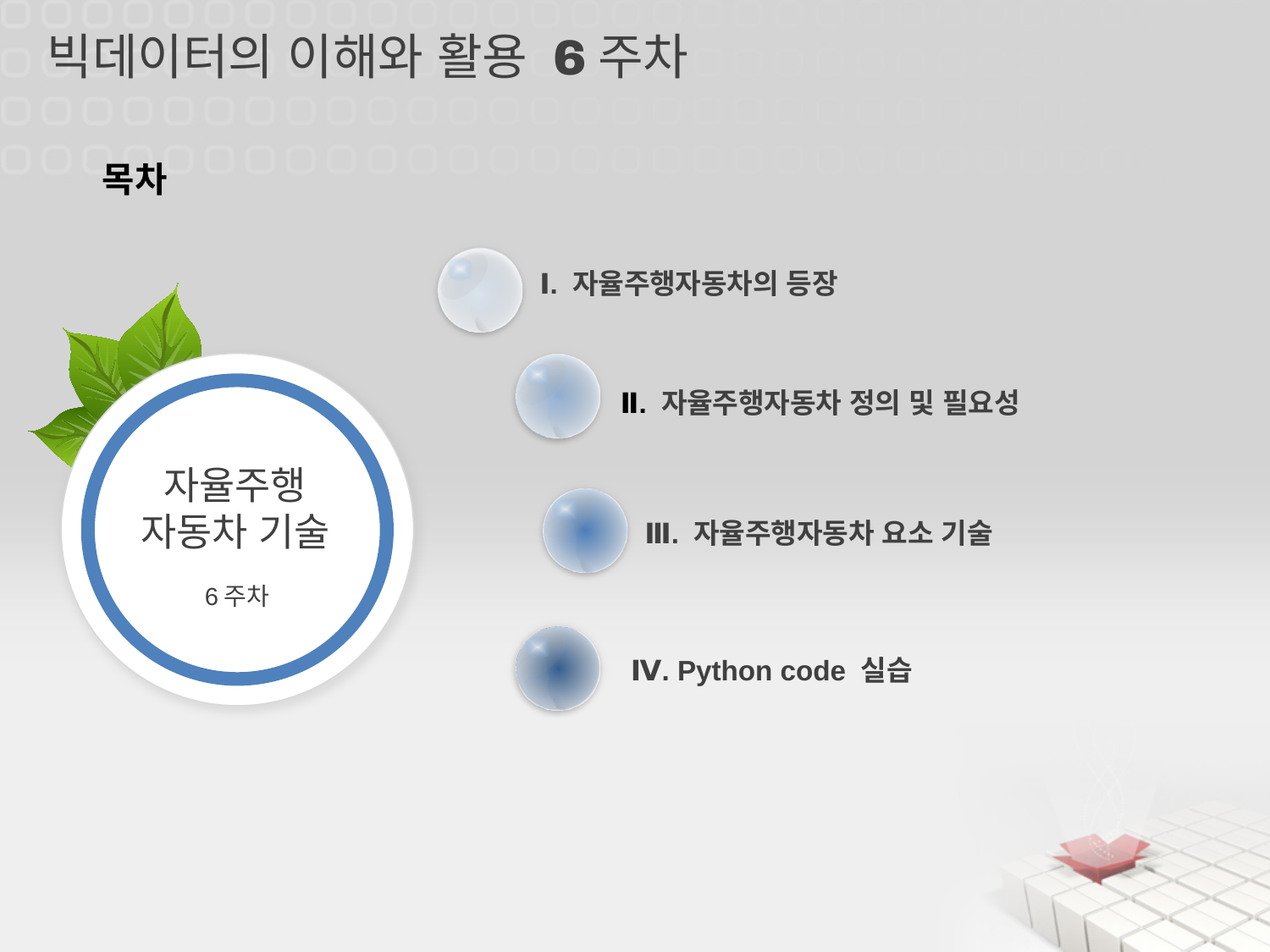

빅데이터의 이해와 활용 6주차
목차

Ⅰ. 자율주행자동차의 등장

Ⅱ. 자율주행자동차 정의 및 필요성
자율주행
자동차 기술

6주차

Ⅲ. 자율주행자동차 요소 기술

Ⅳ. Python code 실습